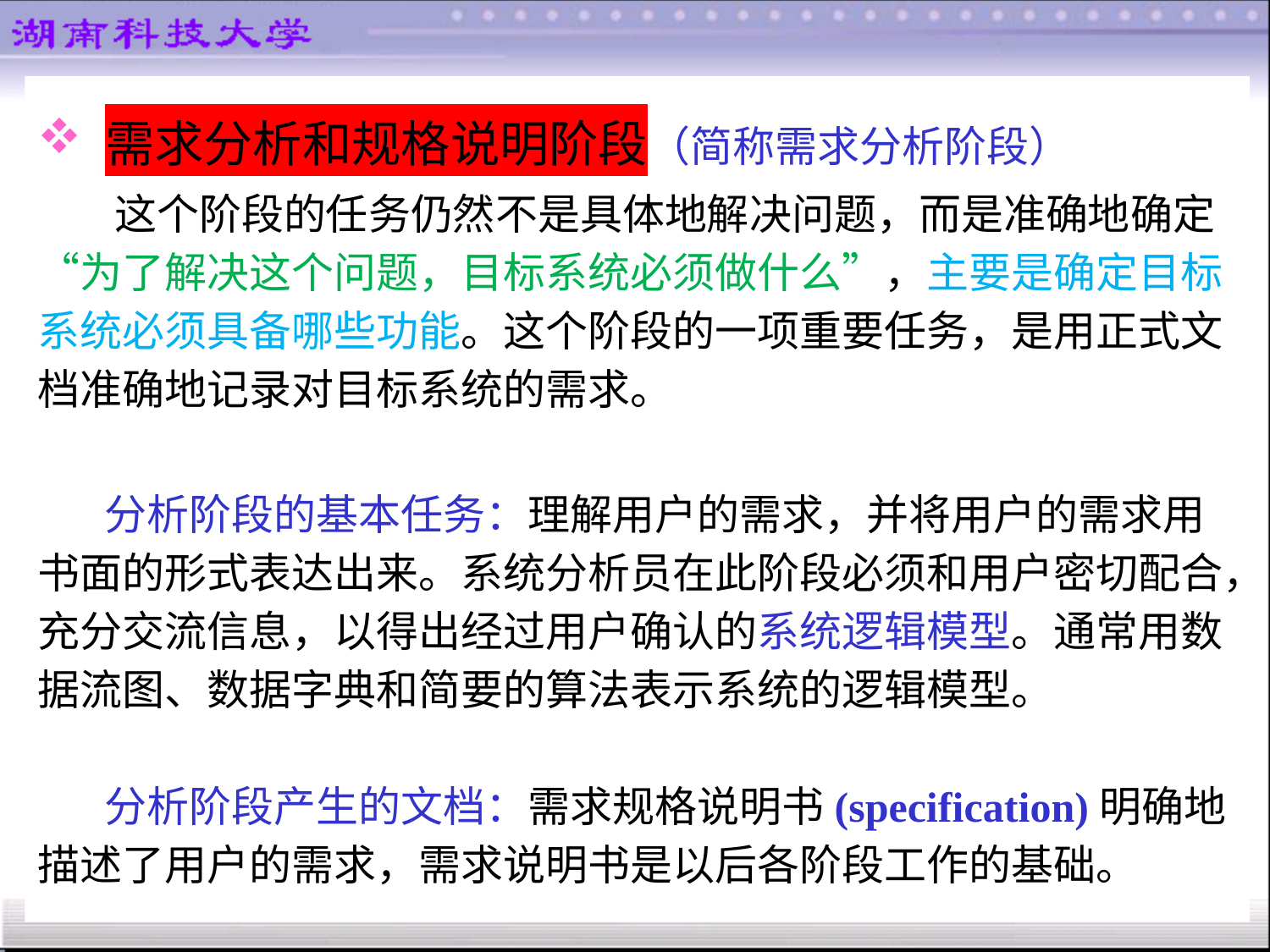

需求分析和规格说明阶段（简称需求分析阶段）
       这个阶段的任务仍然不是具体地解决问题，而是准确地确定“为了解决这个问题，目标系统必须做什么”，主要是确定目标系统必须具备哪些功能。这个阶段的一项重要任务，是用正式文档准确地记录对目标系统的需求。

      分析阶段的基本任务：理解用户的需求，并将用户的需求用书面的形式表达出来。系统分析员在此阶段必须和用户密切配合，充分交流信息，以得出经过用户确认的系统逻辑模型。通常用数据流图、数据字典和简要的算法表示系统的逻辑模型。

      分析阶段产生的文档：需求规格说明书(specification)明确地描述了用户的需求，需求说明书是以后各阶段工作的基础。
32